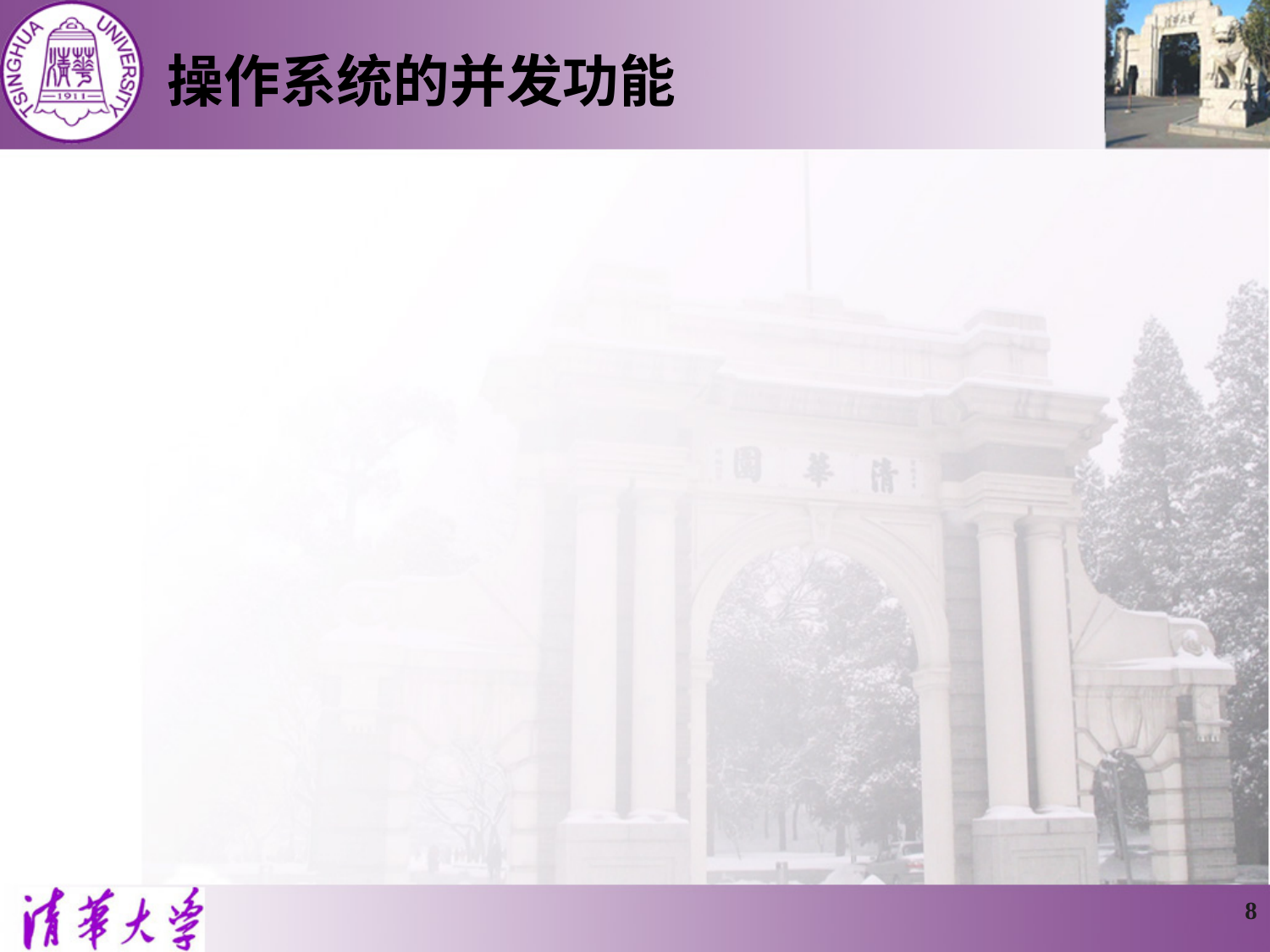

# 操作系统的并发功能
目前，几乎所有的通用操作系统都支持多进程。
进程的概念：进程定义了一个计算的基本单元，它是执行某个特定程序的实体，它拥有独立的地址空间、执行堆栈、文件描述符等。
多线程细化了并发处理的粒度，也给编程带来了新的困难：维护函数的可重入性
8